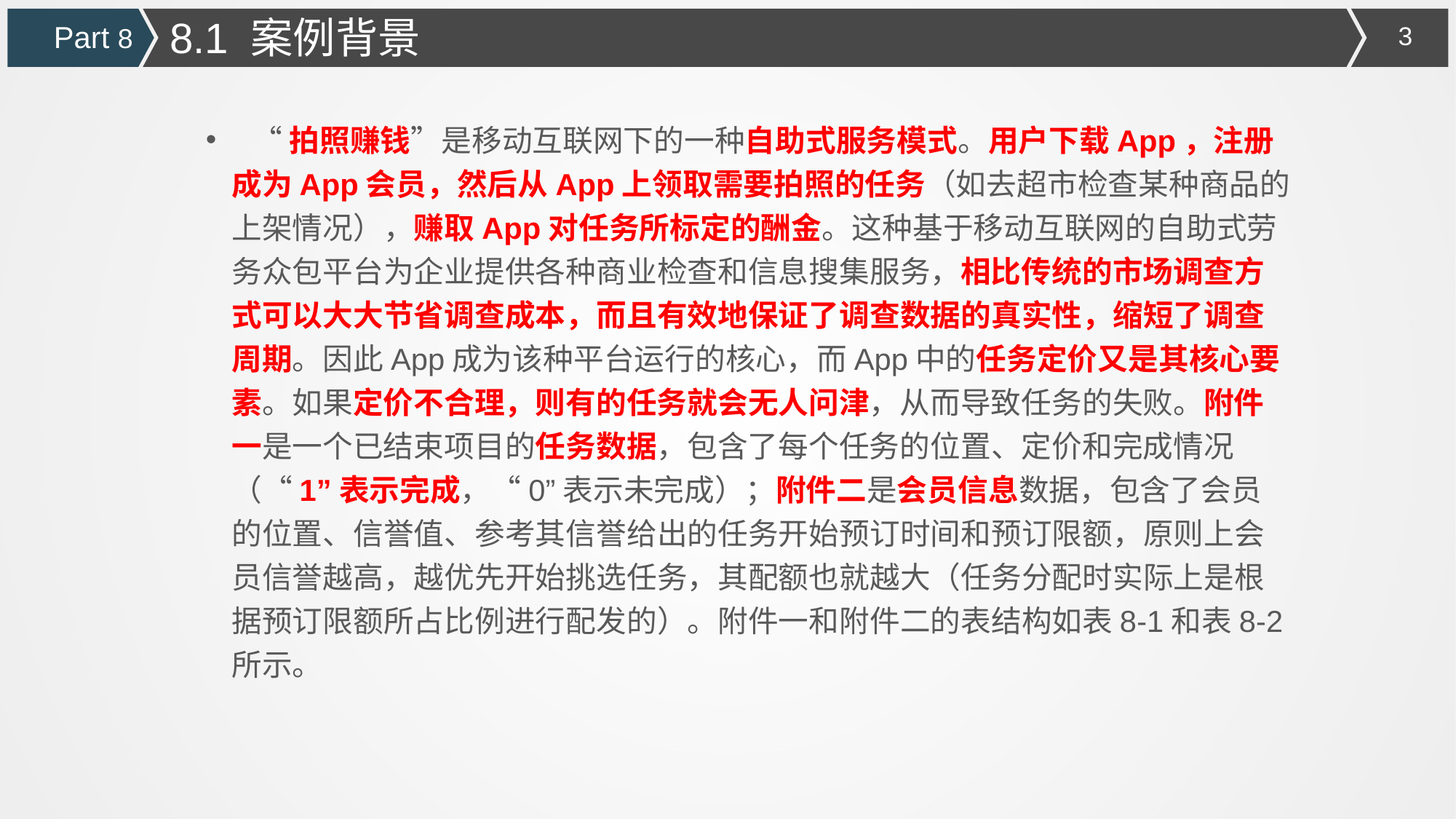

8.1 案例背景
Part 8
   “拍照赚钱”是移动互联网下的一种自助式服务模式。用户下载App，注册成为App会员，然后从App上领取需要拍照的任务（如去超市检查某种商品的上架情况），赚取App对任务所标定的酬金。这种基于移动互联网的自助式劳务众包平台为企业提供各种商业检查和信息搜集服务，相比传统的市场调查方式可以大大节省调查成本，而且有效地保证了调查数据的真实性，缩短了调查周期。因此App成为该种平台运行的核心，而App中的任务定价又是其核心要素。如果定价不合理，则有的任务就会无人问津，从而导致任务的失败。附件一是一个已结束项目的任务数据，包含了每个任务的位置、定价和完成情况（“1”表示完成，“0”表示未完成）；附件二是会员信息数据，包含了会员的位置、信誉值、参考其信誉给出的任务开始预订时间和预订限额，原则上会员信誉越高，越优先开始挑选任务，其配额也就越大（任务分配时实际上是根据预订限额所占比例进行配发的）。附件一和附件二的表结构如表8-1和表8-2所示。